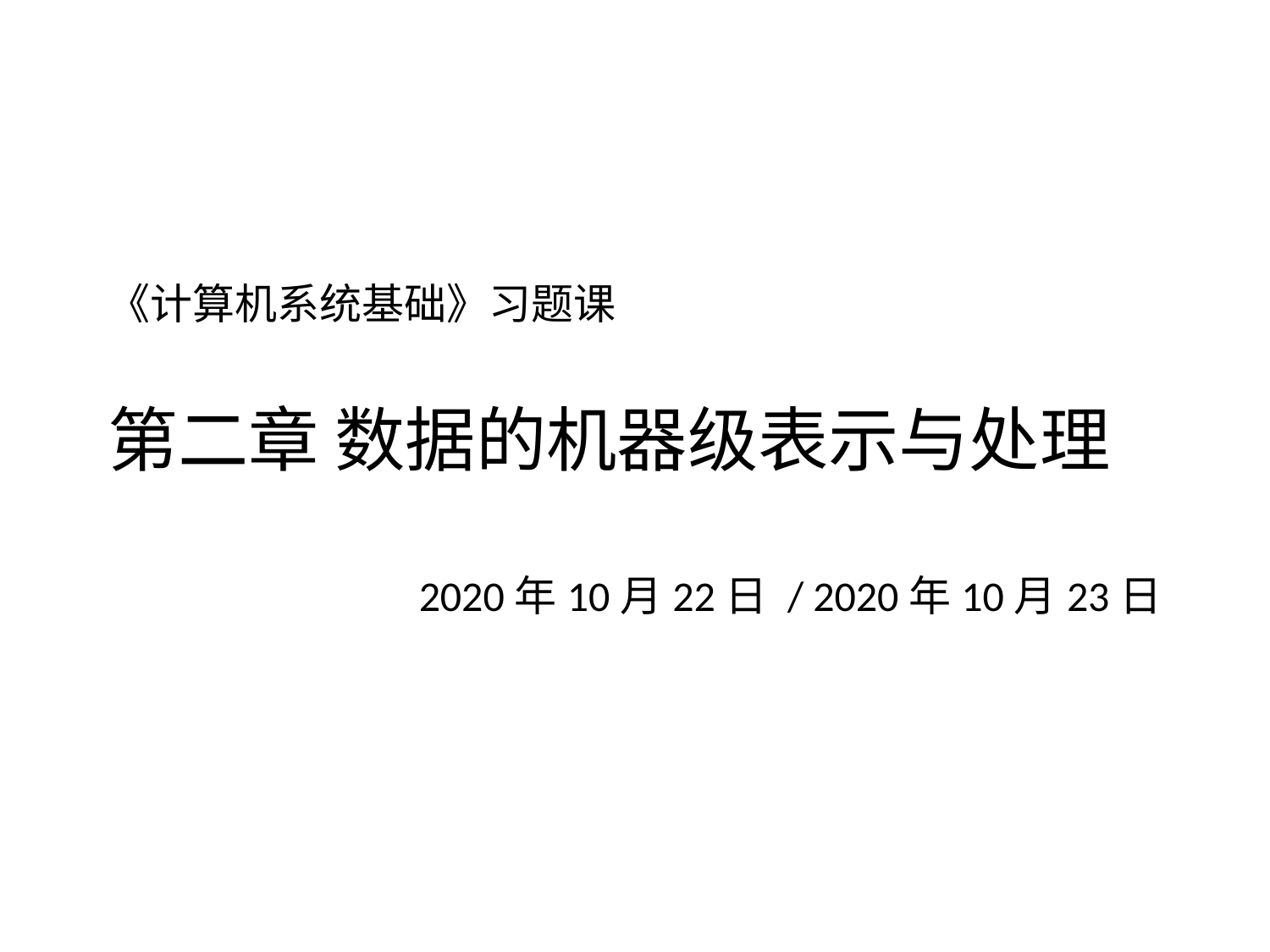

# 《计算机系统基础》习题课 第二章 数据的机器级表示与处理

2020年10月22日 / 2020年10月23日